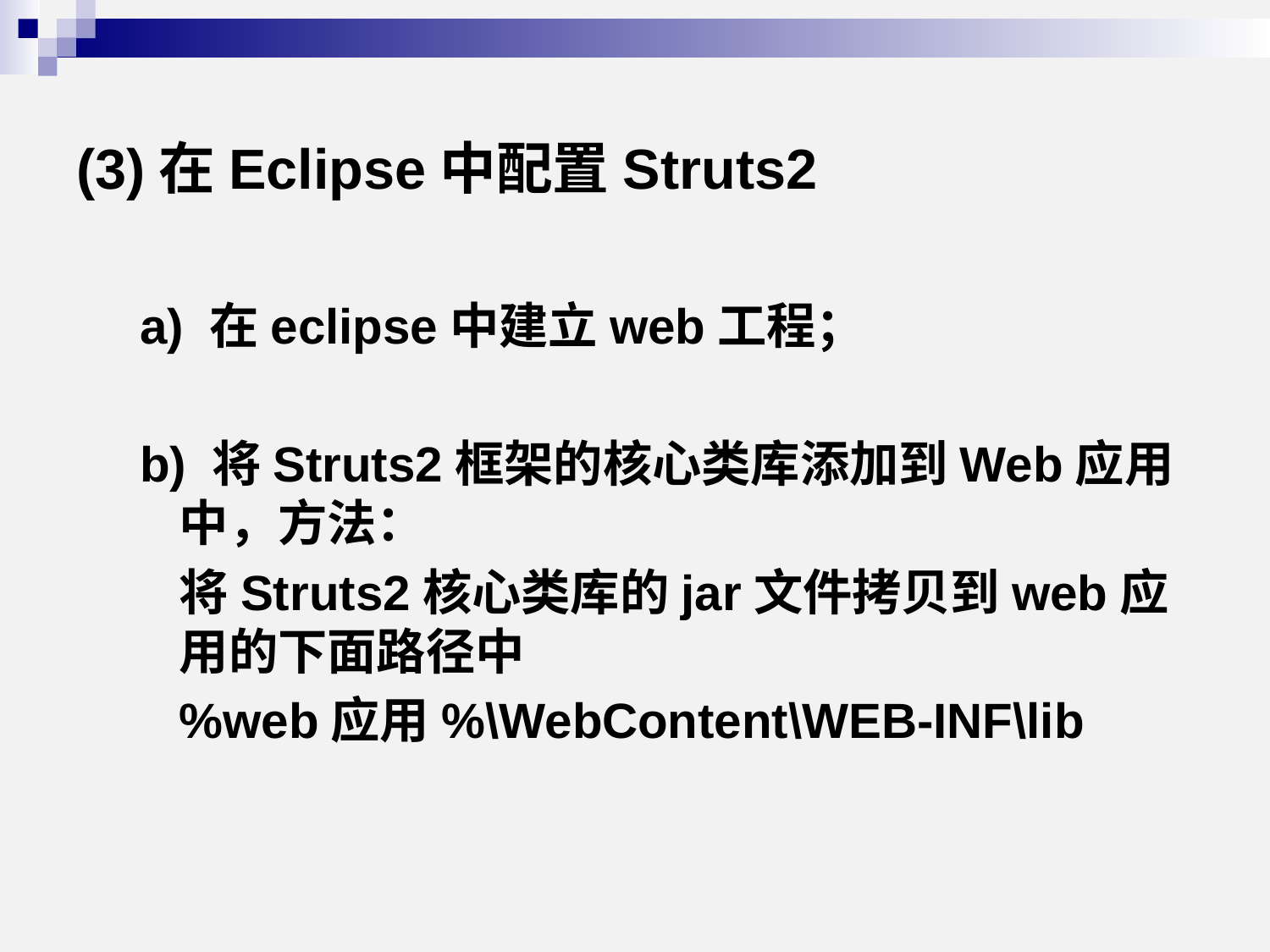

(3)在Eclipse中配置Struts2

a) 在eclipse中建立web工程；

b) 将Struts2框架的核心类库添加到Web应用中，方法：
	将Struts2核心类库的jar文件拷贝到web应用的下面路径中
	%web应用%\WebContent\WEB-INF\lib

8